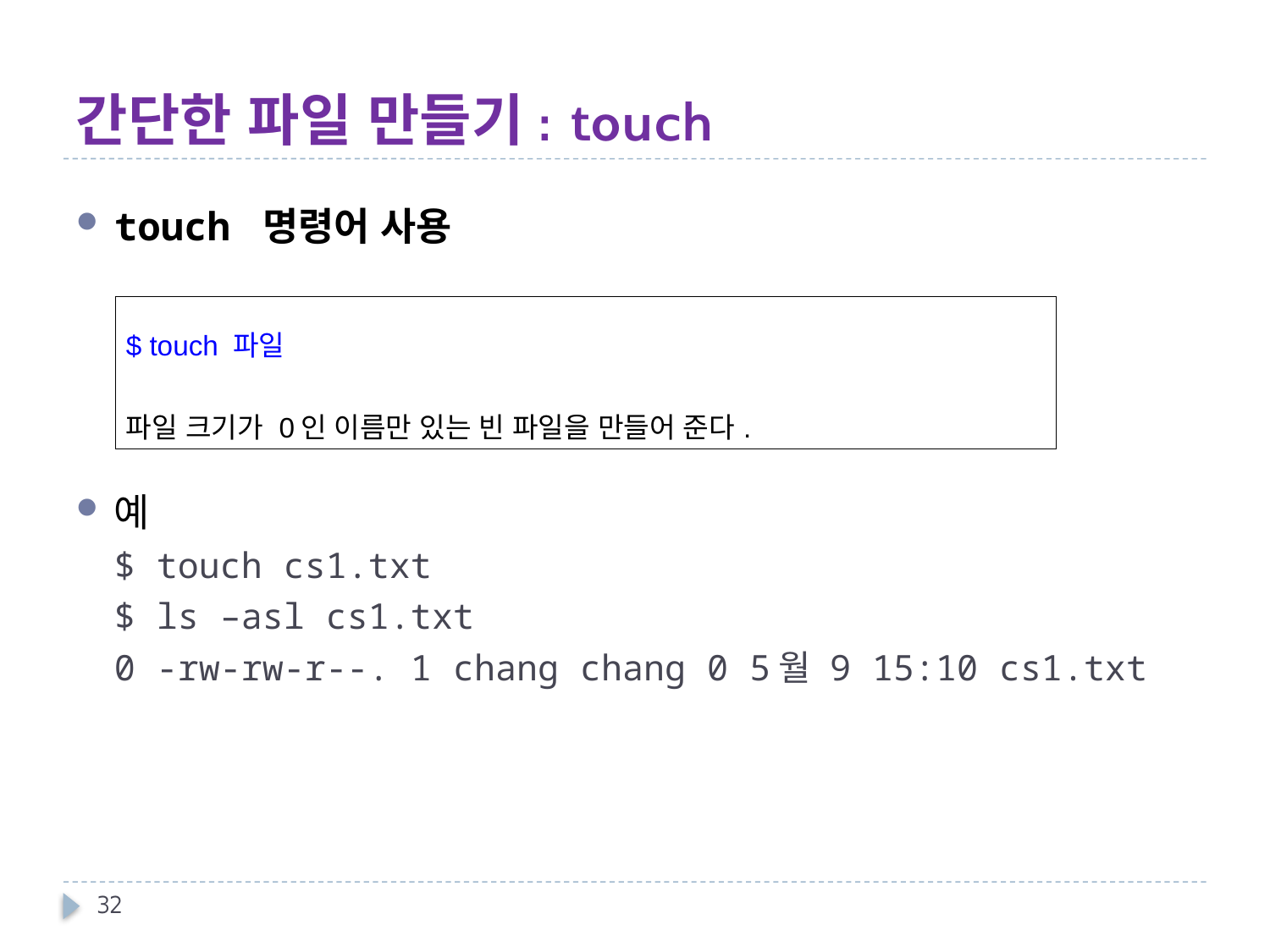

# 간단한 파일 만들기: touch
touch 명령어 사용

예
$ touch cs1.txt
$ ls –asl cs1.txt
0 -rw-rw-r--. 1 chang chang 0 5월 9 15:10 cs1.txt

| $ touch 파일 파일 크기가 0인 이름만 있는 빈 파일을 만들어 준다. |
| --- |
32